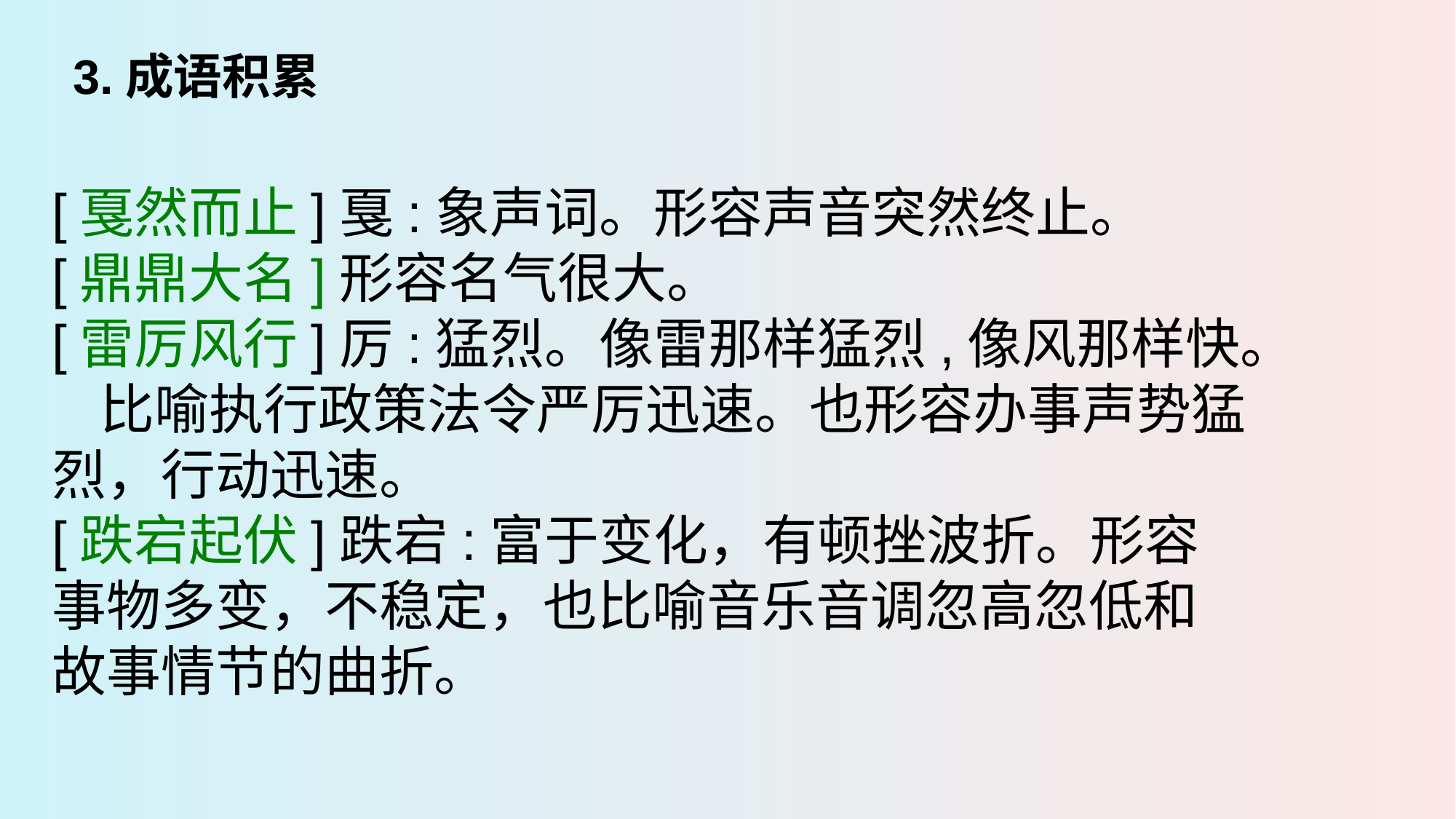

3.成语积累
[戛然而止]戛:象声词。形容声音突然终止。
[鼎鼎大名]形容名气很大。
[雷厉风行]厉:猛烈。像雷那样猛烈,像风那样快。    比喻执行政策法令严厉迅速。也形容办事声势猛烈，行动迅速。
[跌宕起伏]跌宕:富于变化，有顿挫波折。形容事物多变，不稳定，也比喻音乐音调忽高忽低和故事情节的曲折。